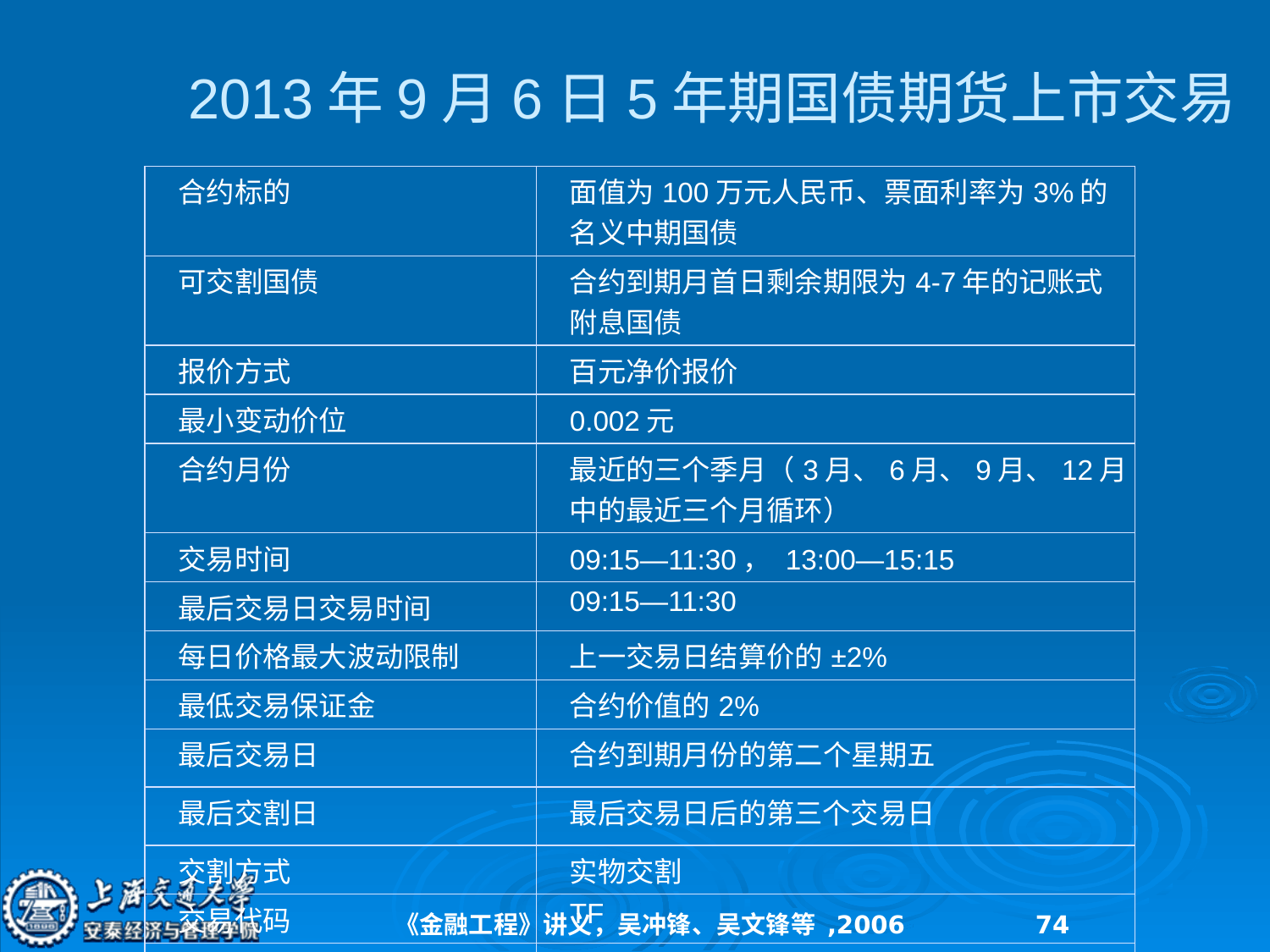

# 2013年9月6日5年期国债期货上市交易
| 合约标的 | 面值为100万元人民币、票面利率为3%的名义中期国债 |
| --- | --- |
| 可交割国债 | 合约到期月首日剩余期限为4-7年的记账式附息国债 |
| 报价方式 | 百元净价报价 |
| 最小变动价位 | 0.002元 |
| 合约月份 | 最近的三个季月（3月、6月、9月、12月中的最近三个月循环） |
| 交易时间 | 09:15—11:30， 13:00—15:15 |
| 最后交易日交易时间 | 09:15—11:30 |
| 每日价格最大波动限制 | 上一交易日结算价的±2% |
| 最低交易保证金 | 合约价值的2% |
| 最后交易日 | 合约到期月份的第二个星期五 |
| 最后交割日 | 最后交易日后的第三个交易日 |
| 交割方式 | 实物交割 |
| 交易代码 | TF |
| 上市交易所 | 中国金融期货交易所 |